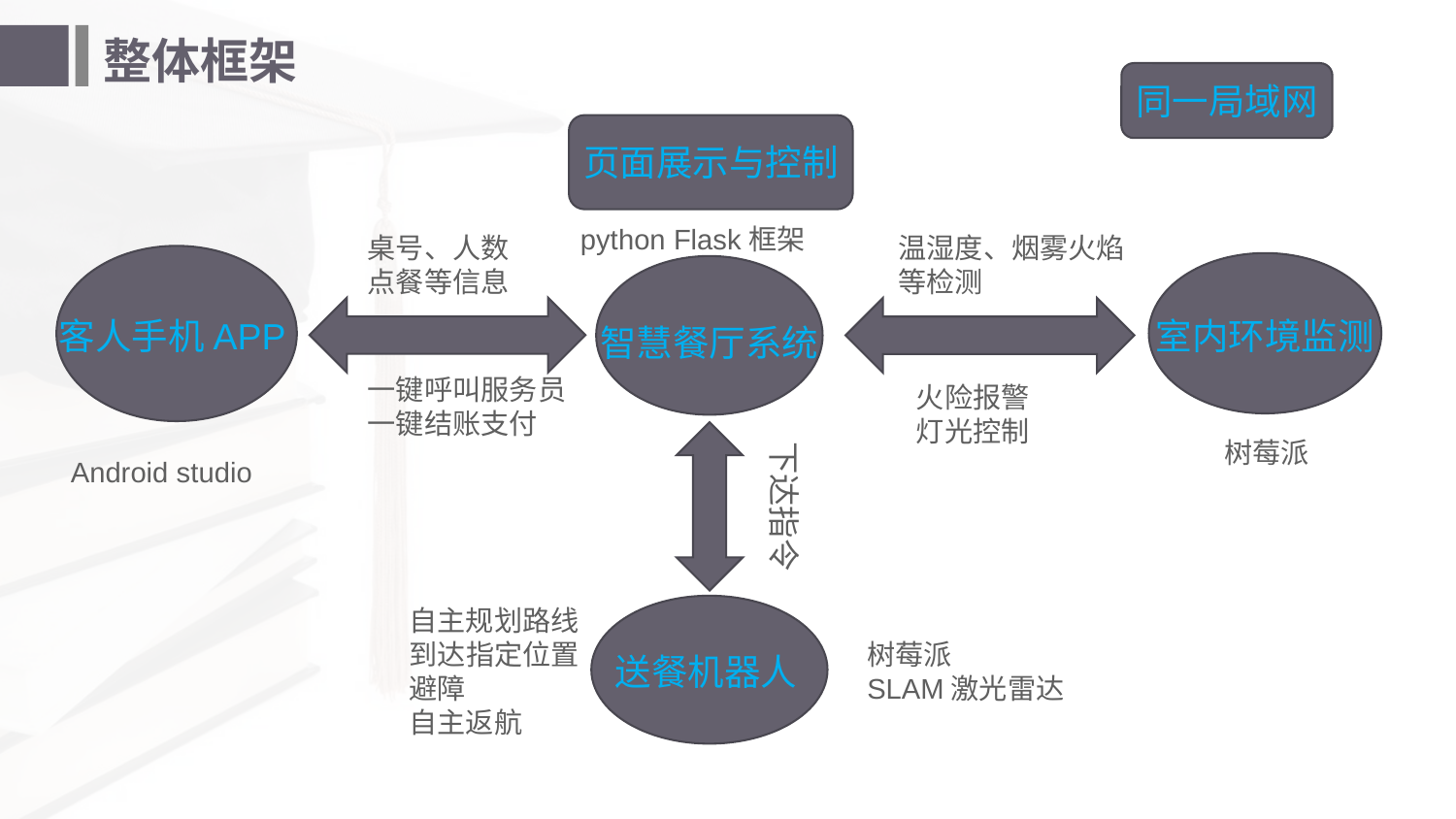

# 整体框架

同一局域网

页面展示与控制
python Flask框架
温湿度、烟雾火焰等检测
桌号、人数
点餐等信息

室内环境监测
客人手机APP
智慧餐厅系统
一键呼叫服务员
一键结账支付
火险报警
灯光控制
下达指令
树莓派
Android studio

自主规划路线
到达指定位置
避障
自主返航

树莓派
SLAM激光雷达
送餐机器人